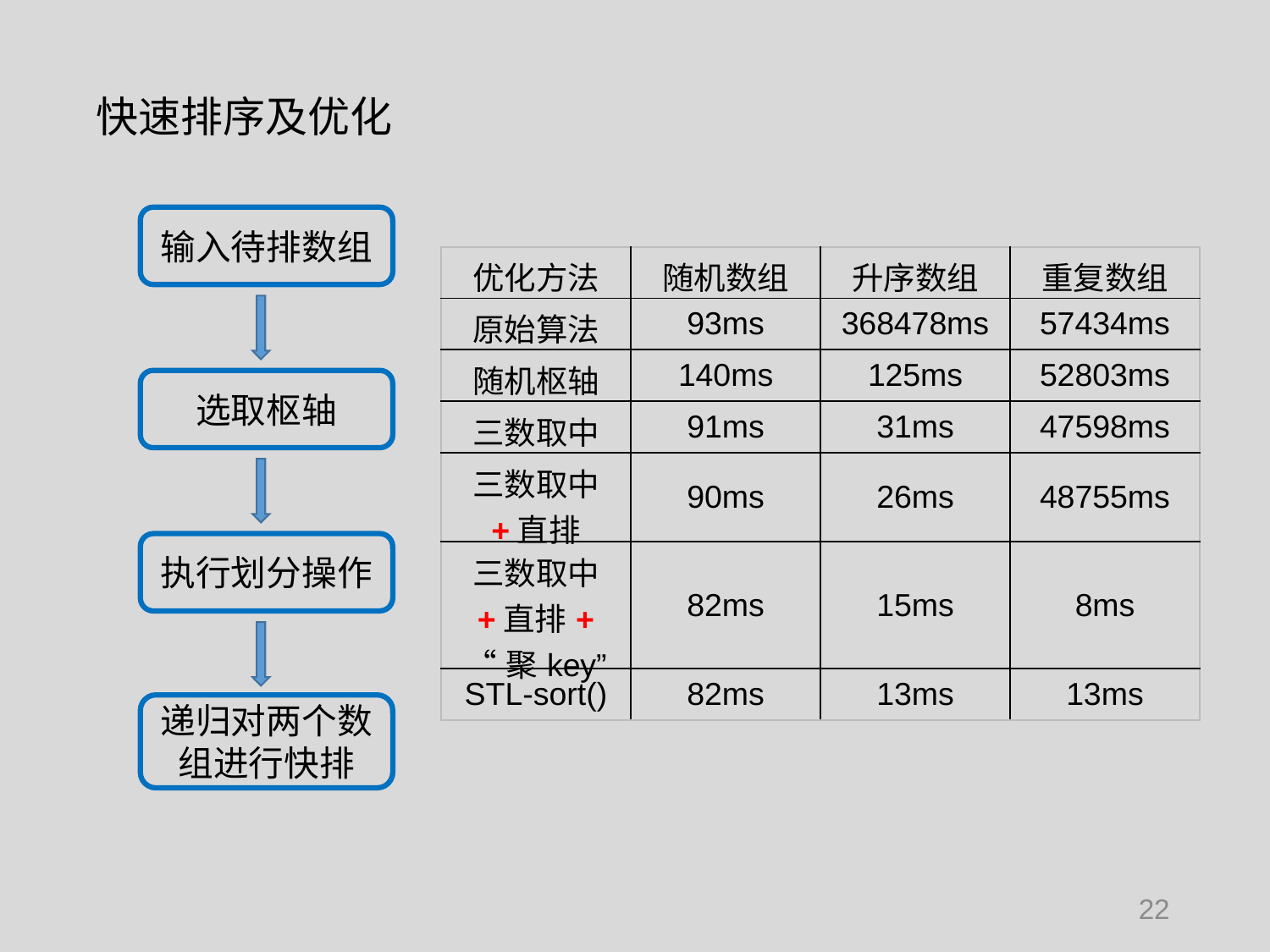

快速排序及优化
输入待排数组
| 优化方法 | 随机数组 | 升序数组 | 重复数组 |
| --- | --- | --- | --- |
| 原始算法 | 93ms | 368478ms | 57434ms |
| 随机枢轴 | 140ms | 125ms | 52803ms |
| 三数取中 | 91ms | 31ms | 47598ms |
| 三数取中 +直排 | 90ms | 26ms | 48755ms |
| 三数取中 +直排+ “聚key” | 82ms | 15ms | 8ms |
| STL-sort() | 82ms | 13ms | 13ms |

选取枢轴

执行划分操作

递归对两个数组进行快排
22